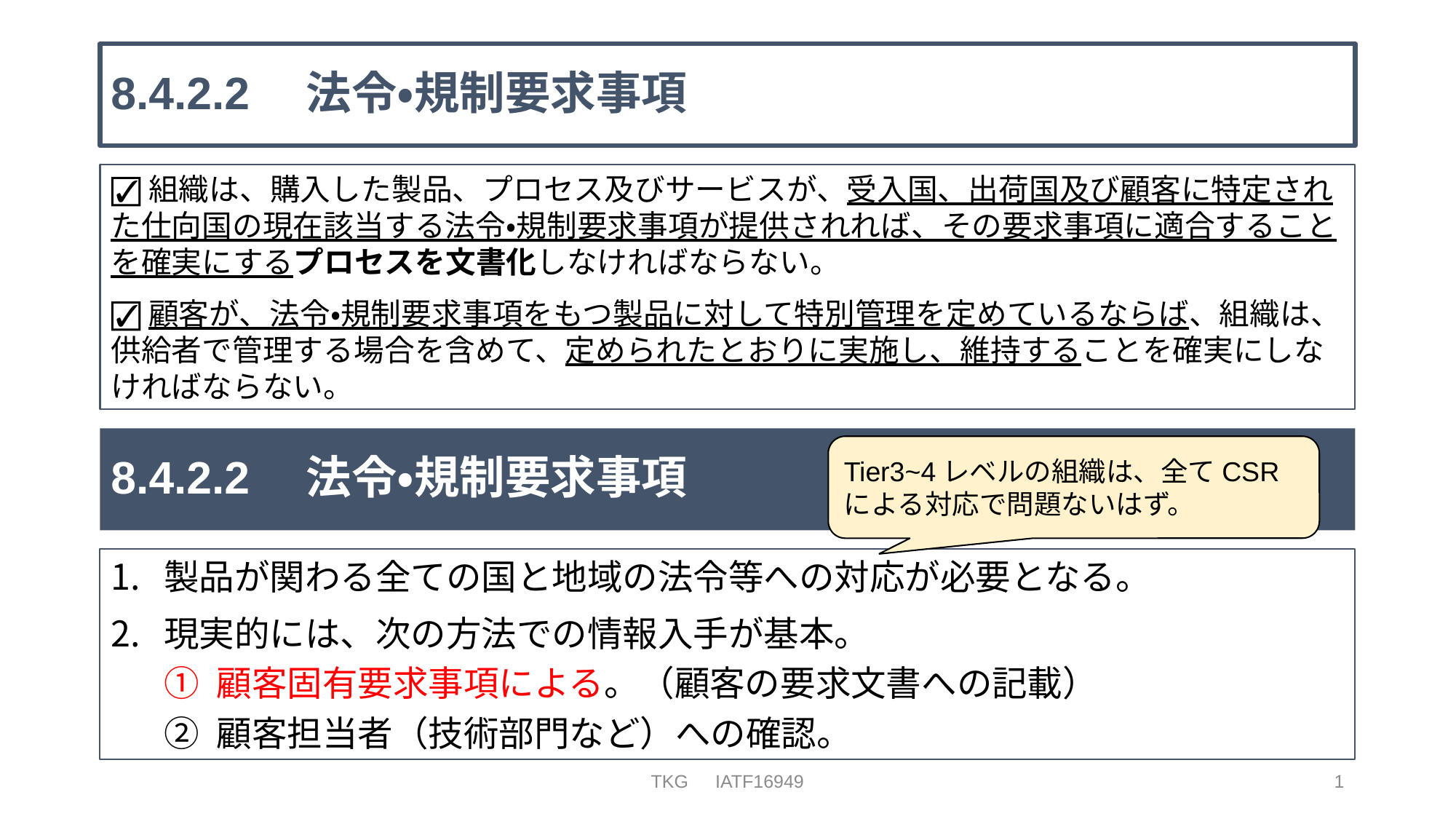

# 8.4.2.2　法令・規制要求事項
☑組織は、購入した製品、プロセス及びサービスが、受入国、出荷国及び顧客に特定された仕向国の現在該当する法令・規制要求事項が提供されれば、その要求事項に適合することを確実にするプロセスを文書化しなければならない。
☑顧客が、法令・規制要求事項をもつ製品に対して特別管理を定めているならば、組織は、供給者で管理する場合を含めて、定められたとおりに実施し、維持することを確実にしなければならない。
8.4.2.2　法令・規制要求事項
Tier3~4レベルの組織は、全てCSRによる対応で問題ないはず。
製品が関わる全ての国と地域の法令等への対応が必要となる。
現実的には、次の方法での情報入手が基本。
顧客固有要求事項による。（顧客の要求文書への記載）
顧客担当者（技術部門など）への確認。
TKG　IATF16949
1